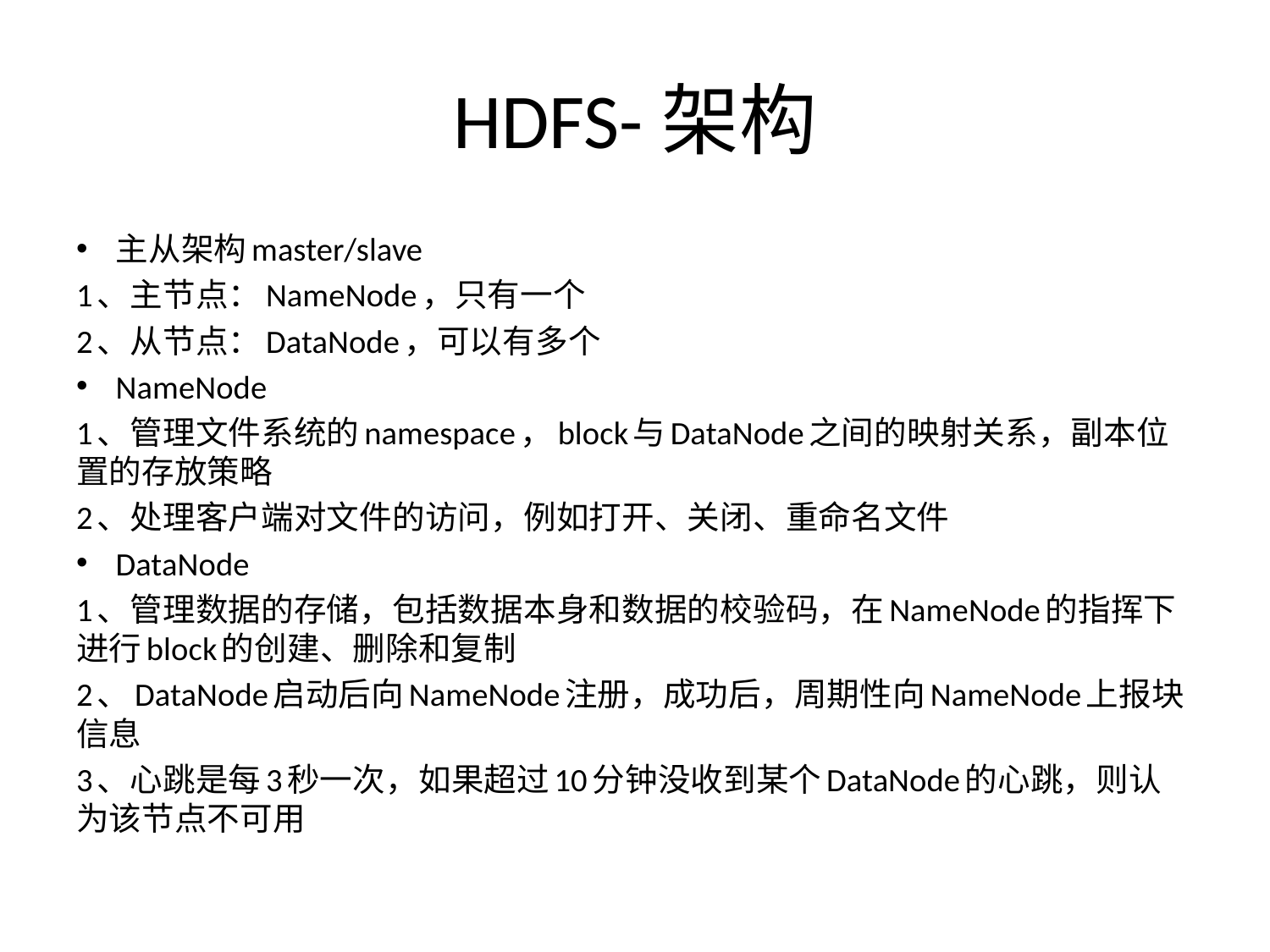

# HDFS-架构
主从架构master/slave
1、主节点：NameNode，只有一个
2、从节点：DataNode，可以有多个
NameNode
1、管理文件系统的namespace，block与DataNode之间的映射关系，副本位置的存放策略
2、处理客户端对文件的访问，例如打开、关闭、重命名文件
DataNode
1、管理数据的存储，包括数据本身和数据的校验码，在NameNode的指挥下进行block的创建、删除和复制
2、DataNode启动后向NameNode注册，成功后，周期性向NameNode上报块信息
3、心跳是每3秒一次，如果超过10分钟没收到某个DataNode的心跳，则认为该节点不可用